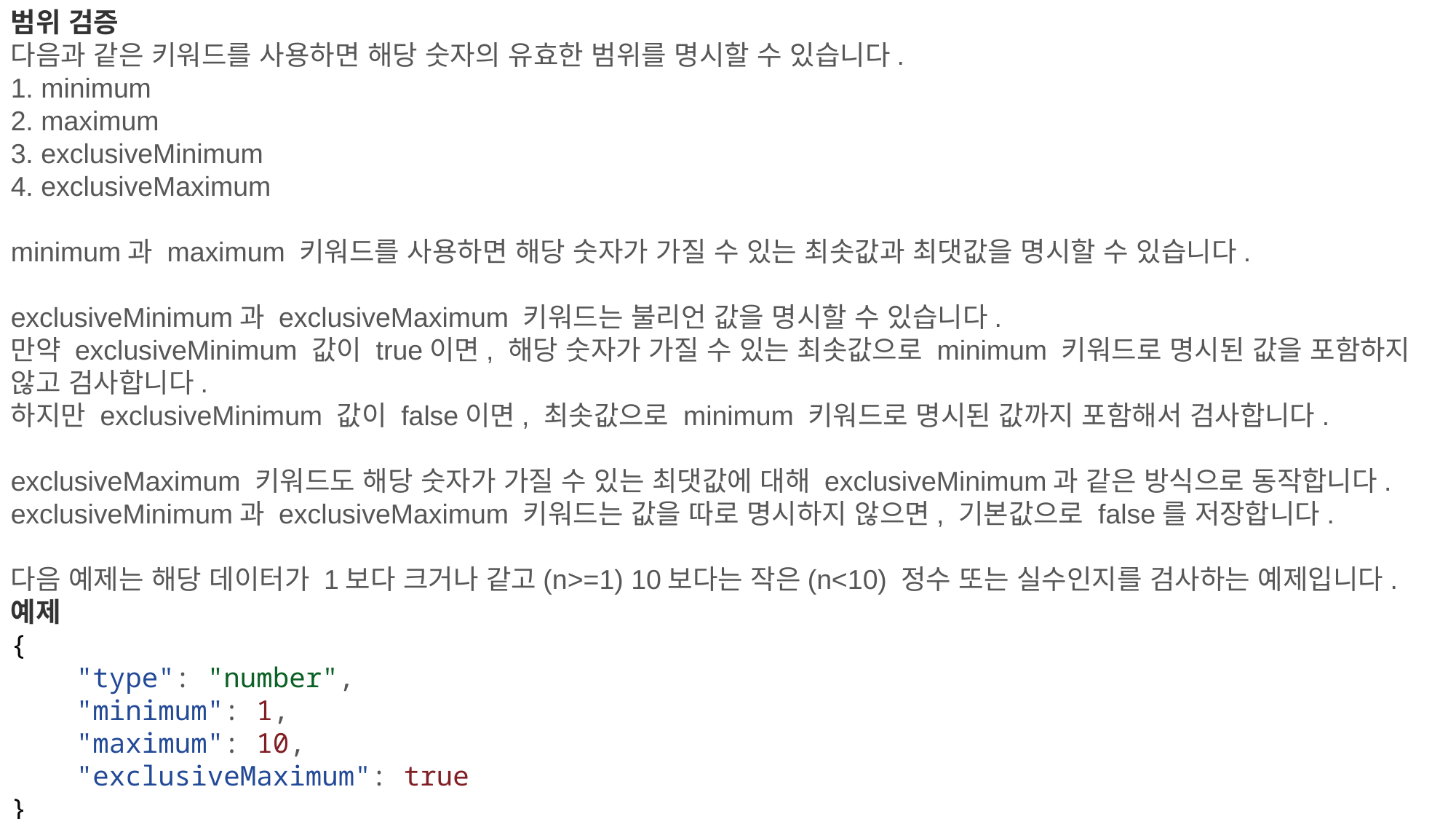

범위 검증
다음과 같은 키워드를 사용하면 해당 숫자의 유효한 범위를 명시할 수 있습니다.
1. minimum
2. maximum
3. exclusiveMinimum
4. exclusiveMaximum

minimum과 maximum 키워드를 사용하면 해당 숫자가 가질 수 있는 최솟값과 최댓값을 명시할 수 있습니다.

exclusiveMinimum과 exclusiveMaximum 키워드는 불리언 값을 명시할 수 있습니다.
만약 exclusiveMinimum 값이 true이면, 해당 숫자가 가질 수 있는 최솟값으로 minimum 키워드로 명시된 값을 포함하지 않고 검사합니다.
하지만 exclusiveMinimum 값이 false이면, 최솟값으로 minimum 키워드로 명시된 값까지 포함해서 검사합니다.

exclusiveMaximum 키워드도 해당 숫자가 가질 수 있는 최댓값에 대해 exclusiveMinimum과 같은 방식으로 동작합니다.
exclusiveMinimum과 exclusiveMaximum 키워드는 값을 따로 명시하지 않으면, 기본값으로 false를 저장합니다.

다음 예제는 해당 데이터가 1보다 크거나 같고(n>=1) 10보다는 작은(n<10) 정수 또는 실수인지를 검사하는 예제입니다.
예제
{
    "type": "number",
    "minimum": 1,
    "maximum": 10,
    "exclusiveMaximum": true
}